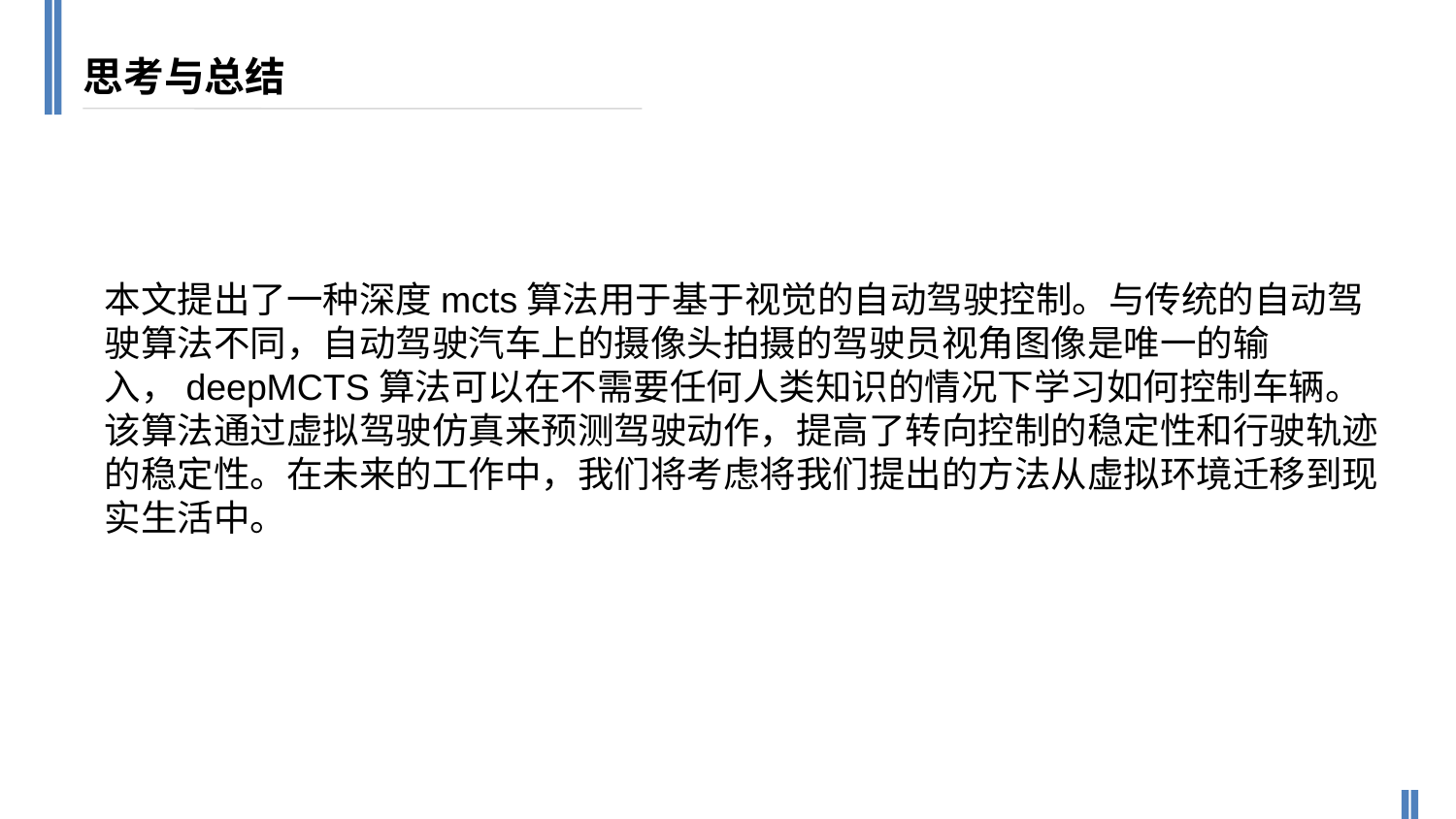

思考与总结
本文提出了一种深度mcts算法用于基于视觉的自动驾驶控制。与传统的自动驾驶算法不同，自动驾驶汽车上的摄像头拍摄的驾驶员视角图像是唯一的输入，deepMCTS算法可以在不需要任何人类知识的情况下学习如何控制车辆。该算法通过虚拟驾驶仿真来预测驾驶动作，提高了转向控制的稳定性和行驶轨迹的稳定性。在未来的工作中，我们将考虑将我们提出的方法从虚拟环境迁移到现实生活中。